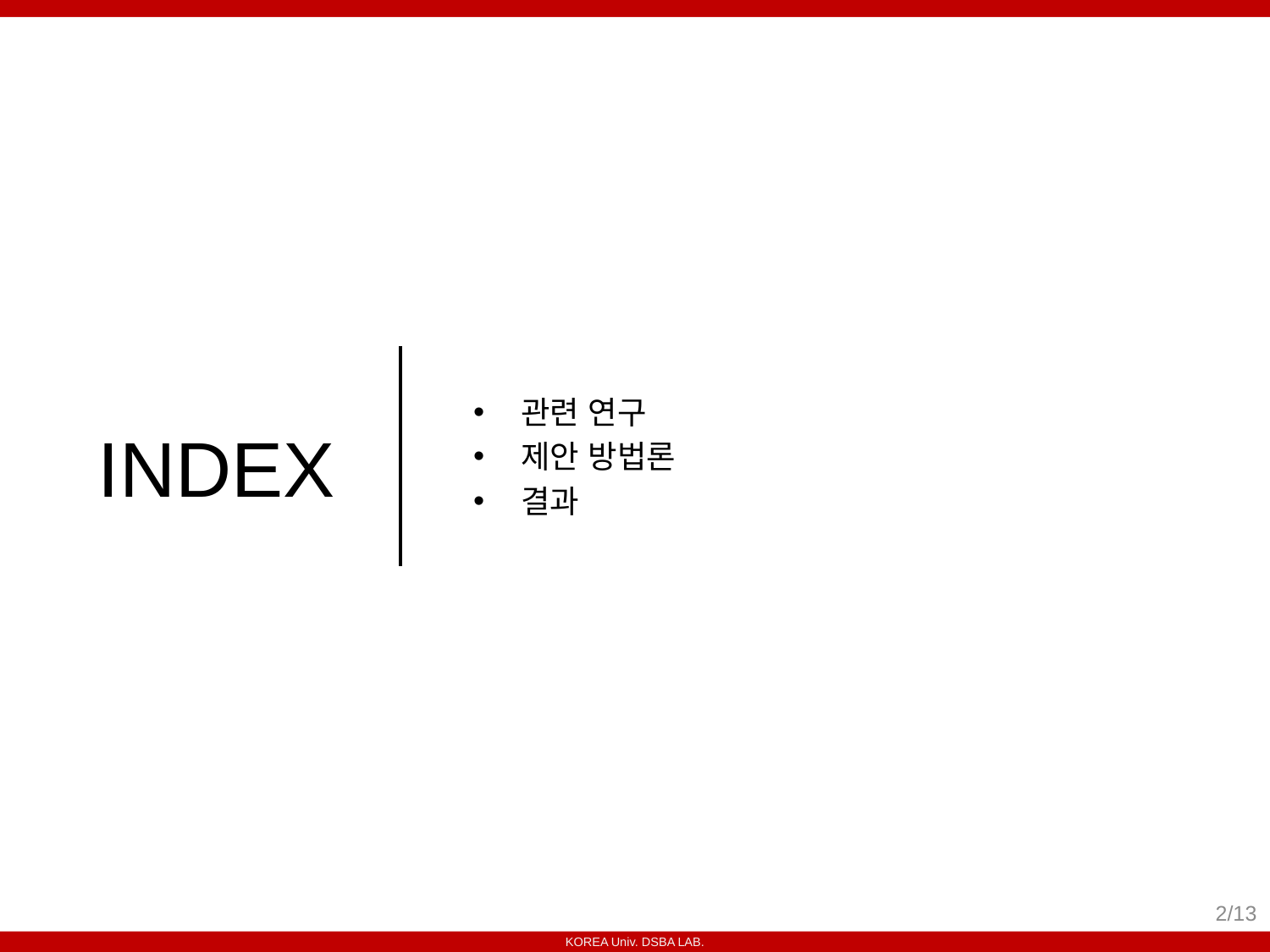

관련 연구
제안 방법론
결과
# INDEX
2/13